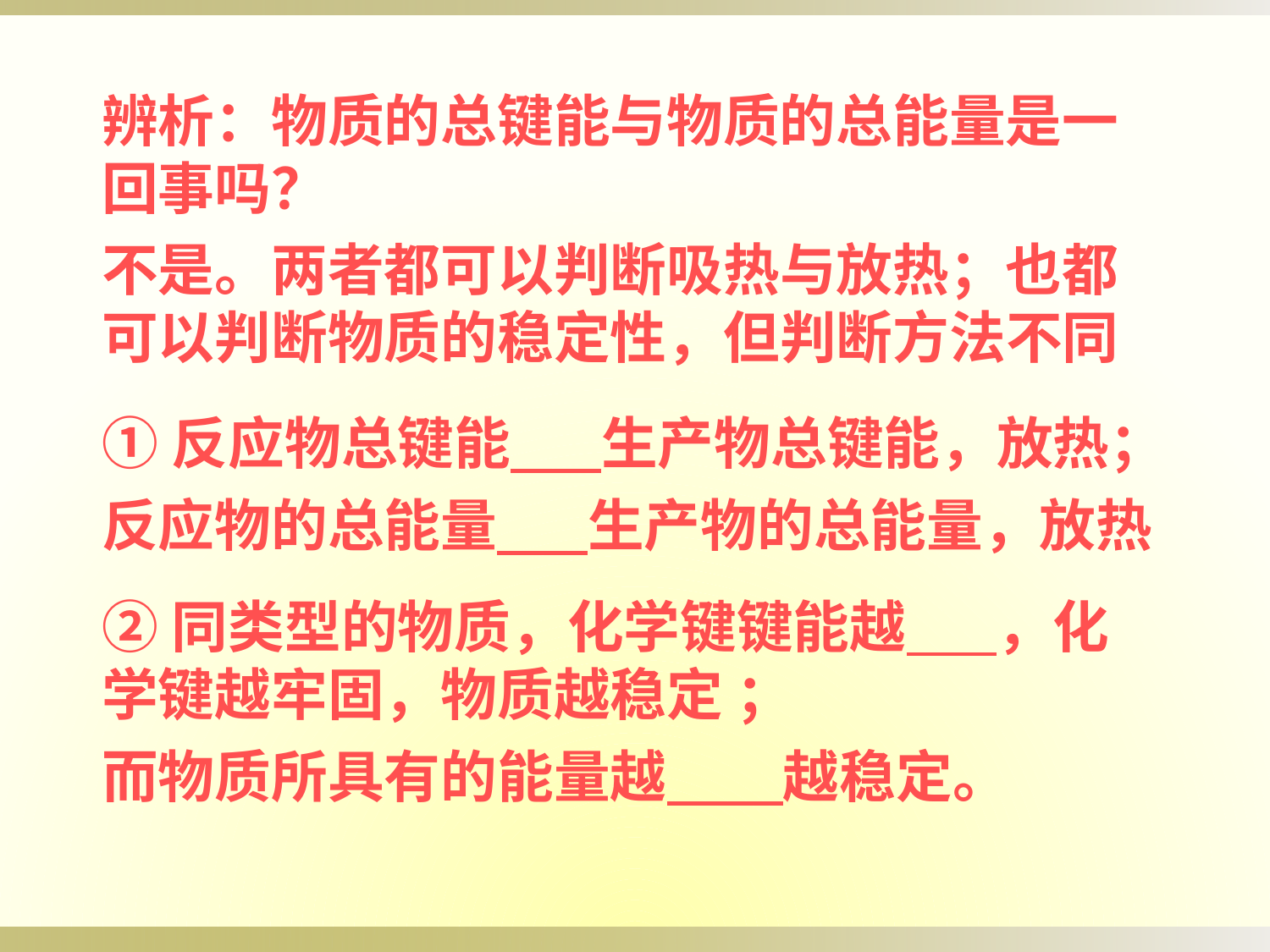

辨析：物质的总键能与物质的总能量是一回事吗？
不是。两者都可以判断吸热与放热；也都可以判断物质的稳定性，但判断方法不同
①反应物总键能       生产物总键能，放热；
反应物的总能量       生产物的总能量，放热
②同类型的物质，化学键键能越       ，化学键越牢固，物质越稳定 ；
而物质所具有的能量越         越稳定。